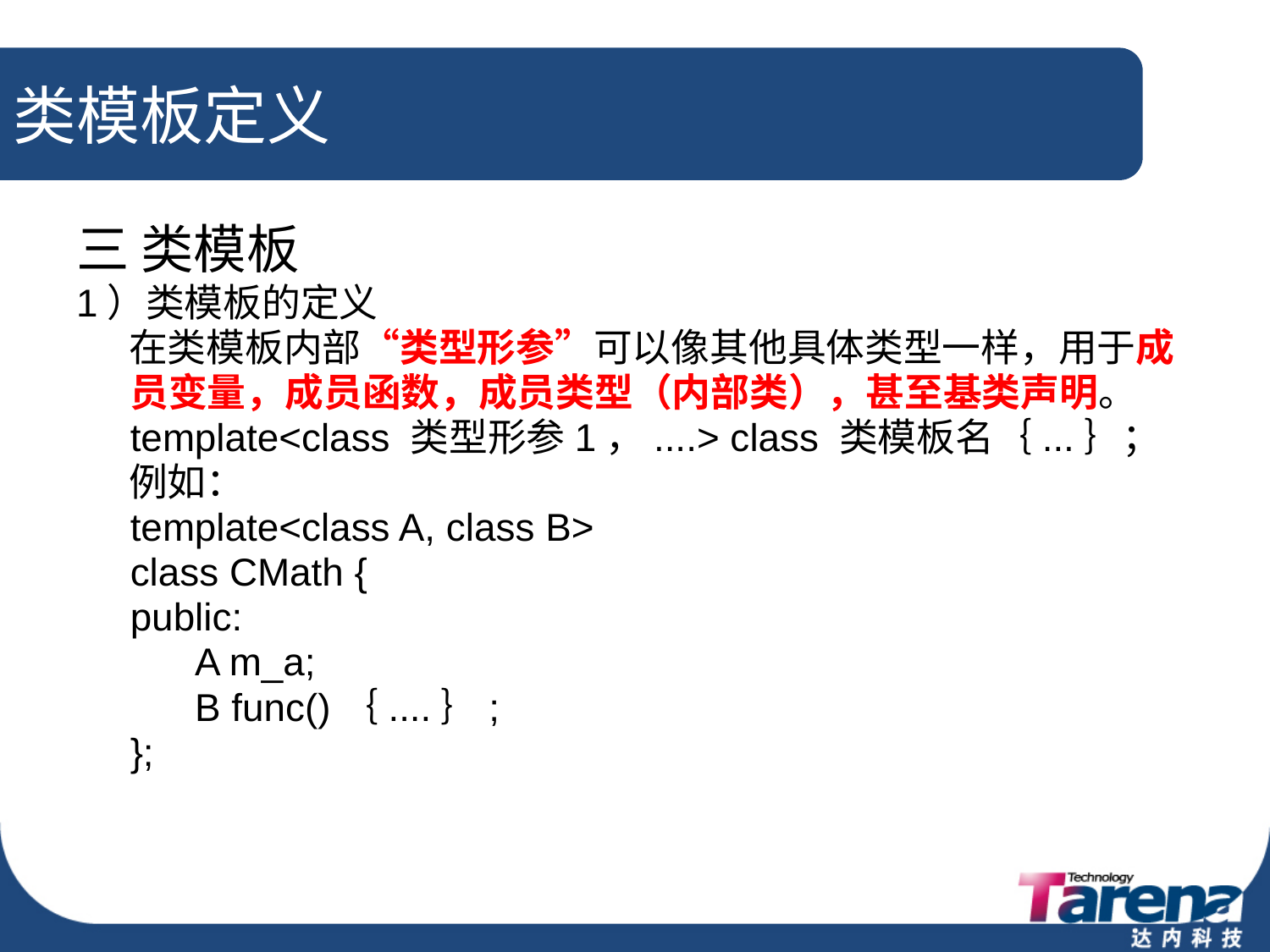

# 类模板定义
三 类模板
1）类模板的定义
     在类模板内部“类型形参”可以像其他具体类型一样，用于成
     员变量，成员函数，成员类型（内部类），甚至基类声明。
     template<class 类型形参1，....> class 类模板名｛...｝；
     例如：
     template<class A, class B>
     class CMath {
     public:
           A m_a;
           B func()｛....｝;
     };